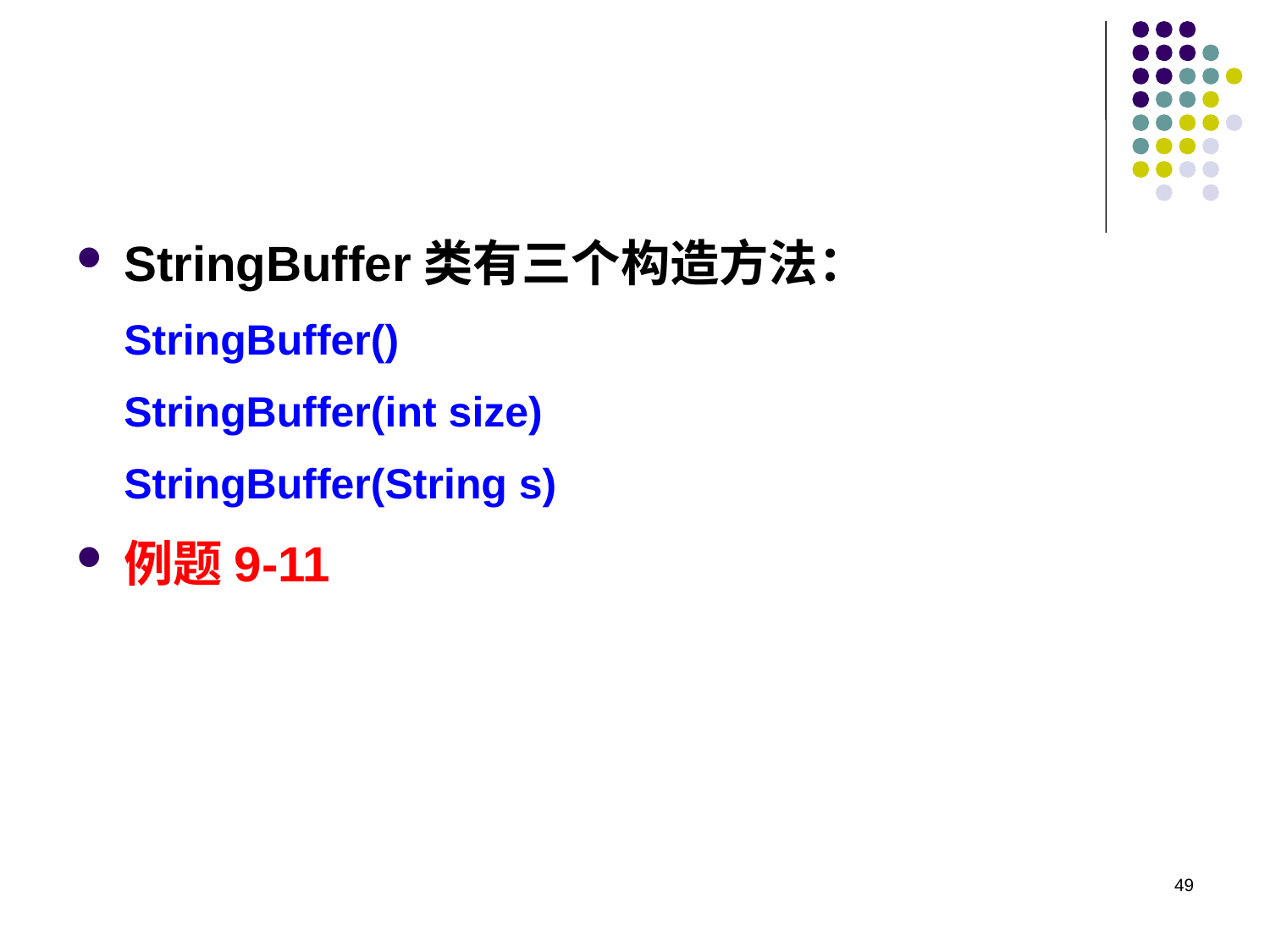

#
StringBuffer类有三个构造方法：
StringBuffer()
StringBuffer(int size)
StringBuffer(String s)
例题9-11

49